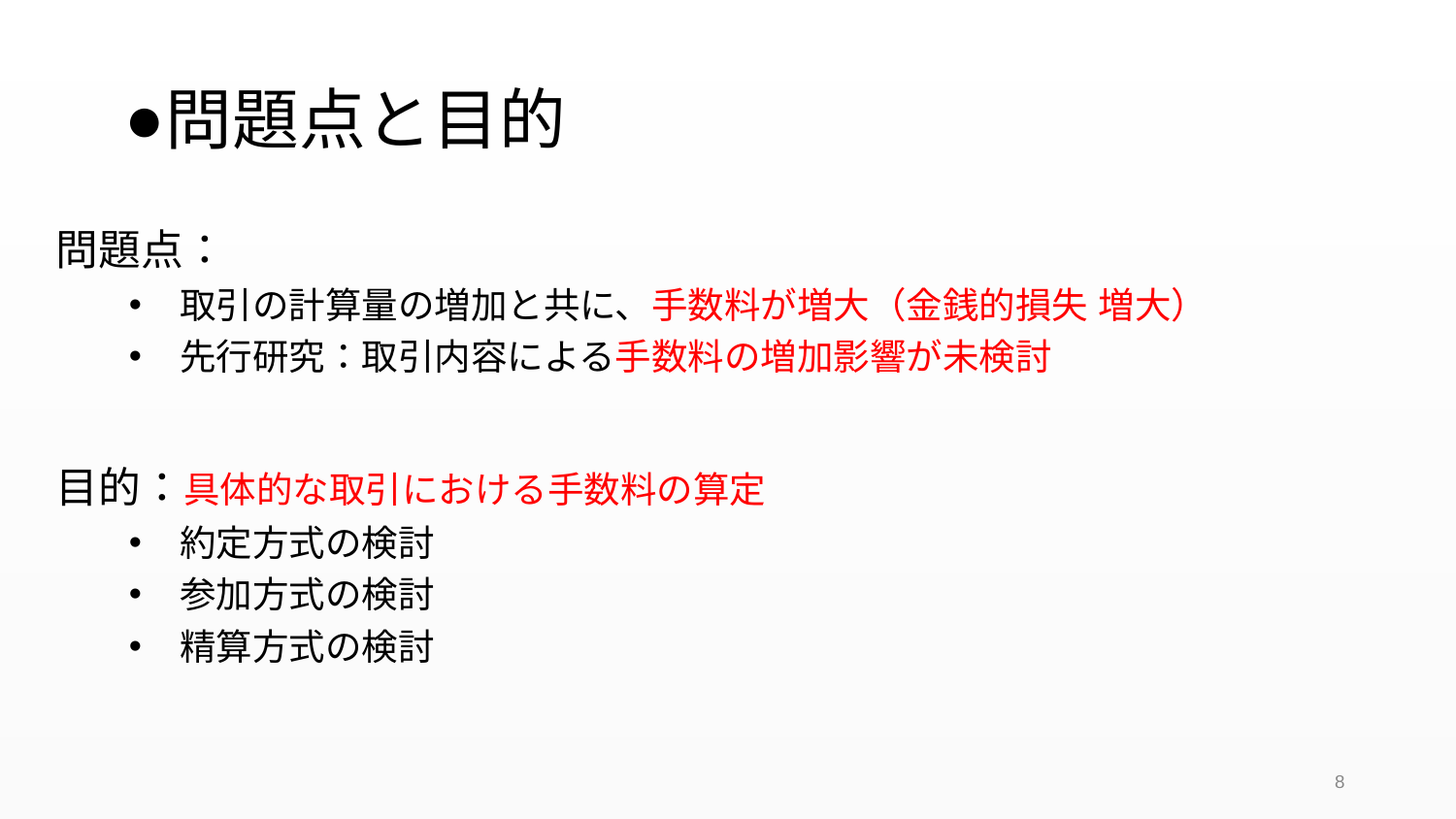

# 問題点と目的
問題点：
取引の計算量の増加と共に、手数料が増大（金銭的損失 増大）
先行研究：取引内容による手数料の増加影響が未検討

目的：具体的な取引における手数料の算定
約定方式の検討
参加方式の検討
精算方式の検討
8